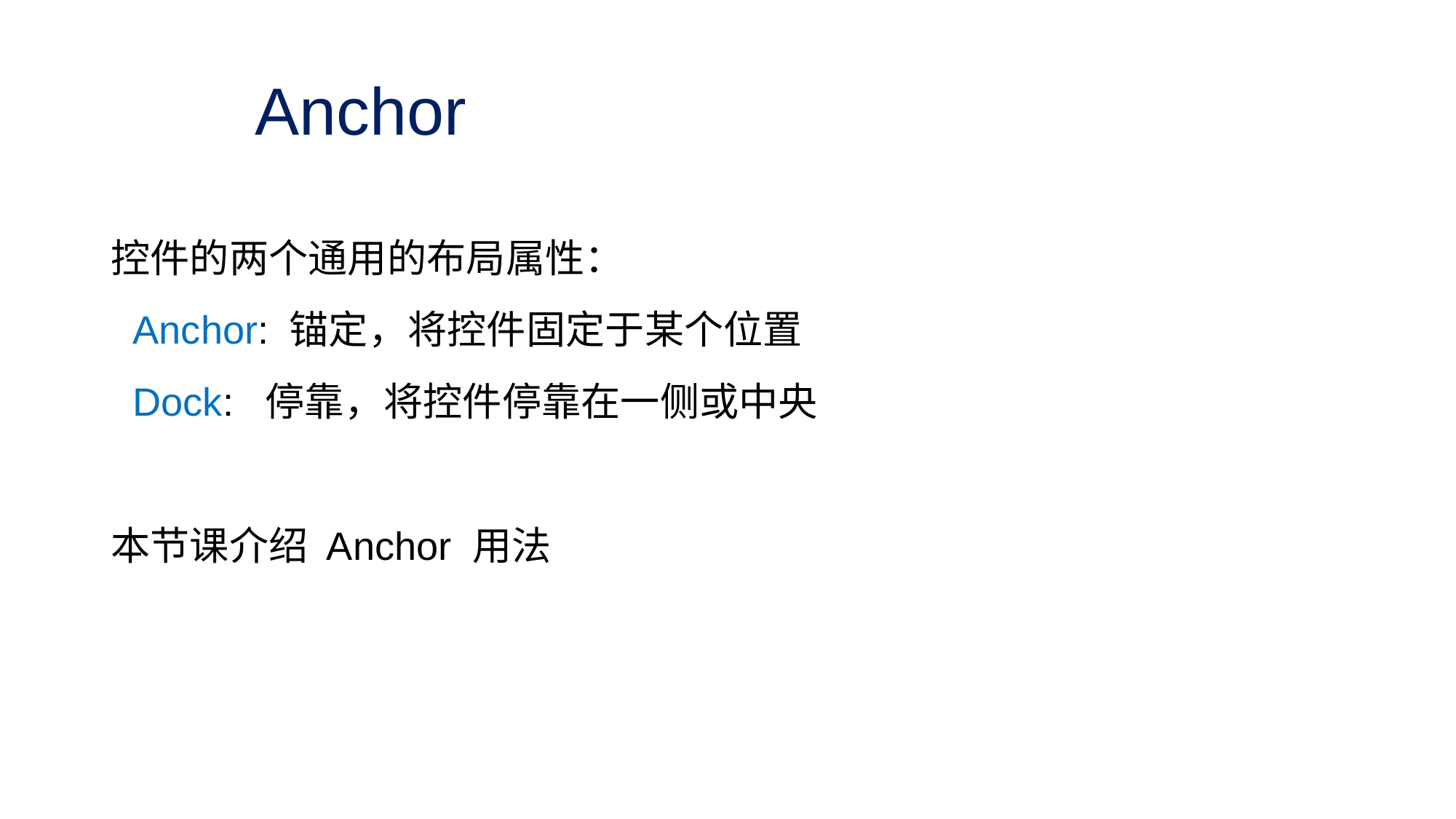

# Anchor
控件的两个通用的布局属性：
  Anchor: 锚定，将控件固定于某个位置
  Dock:  停靠，将控件停靠在一侧或中央

本节课介绍 Anchor 用法